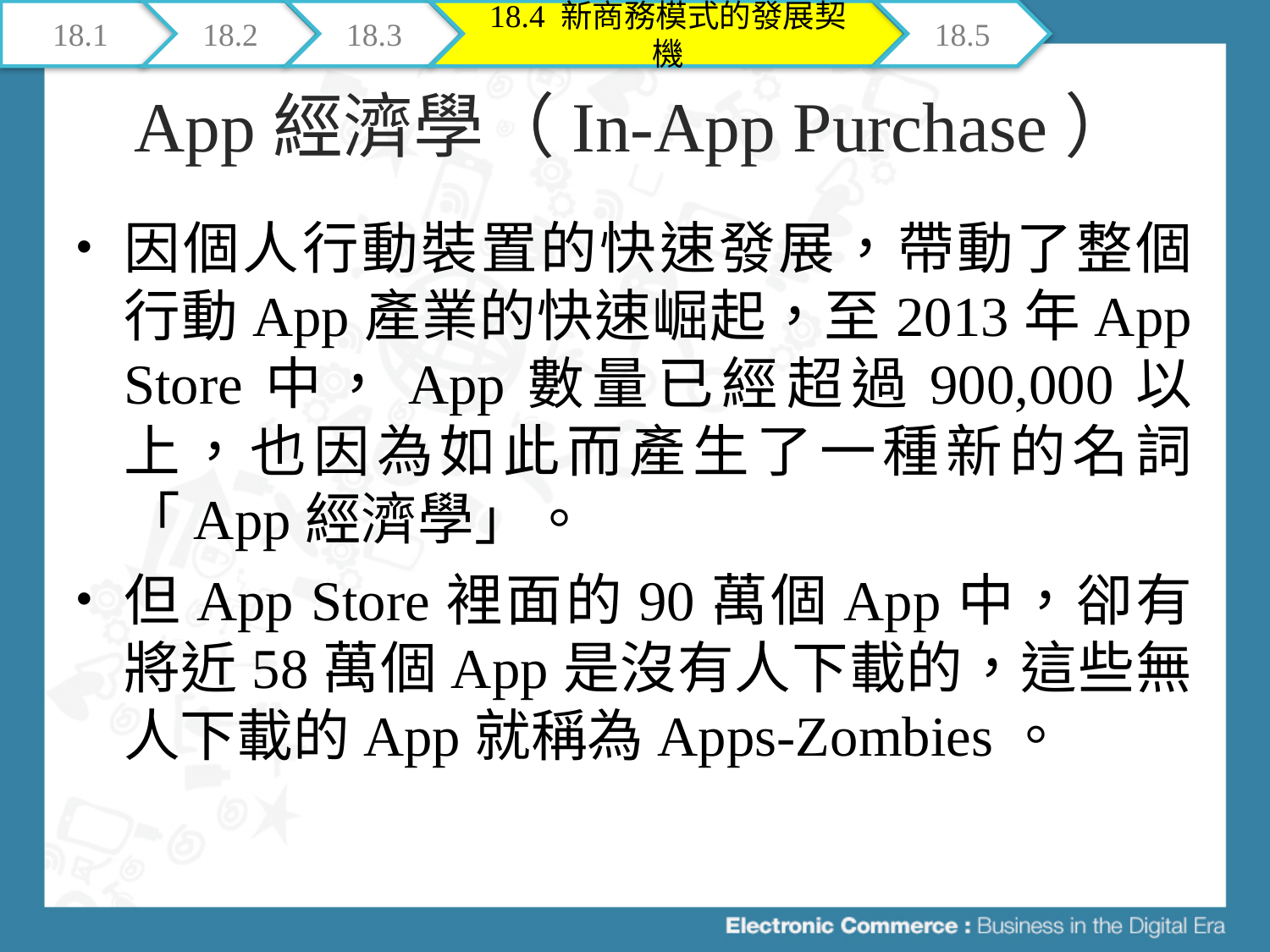

18.1
18.2
18.3
18.4 新商務模式的發展契機
18.5
# App經濟學（In-App Purchase）
因個人行動裝置的快速發展，帶動了整個行動App產業的快速崛起，至2013年App Store中，App數量已經超過900,000以上，也因為如此而產生了一種新的名詞「App經濟學」。
但App Store裡面的90萬個App中，卻有將近58萬個App是沒有人下載的，這些無人下載的App就稱為Apps-Zombies。